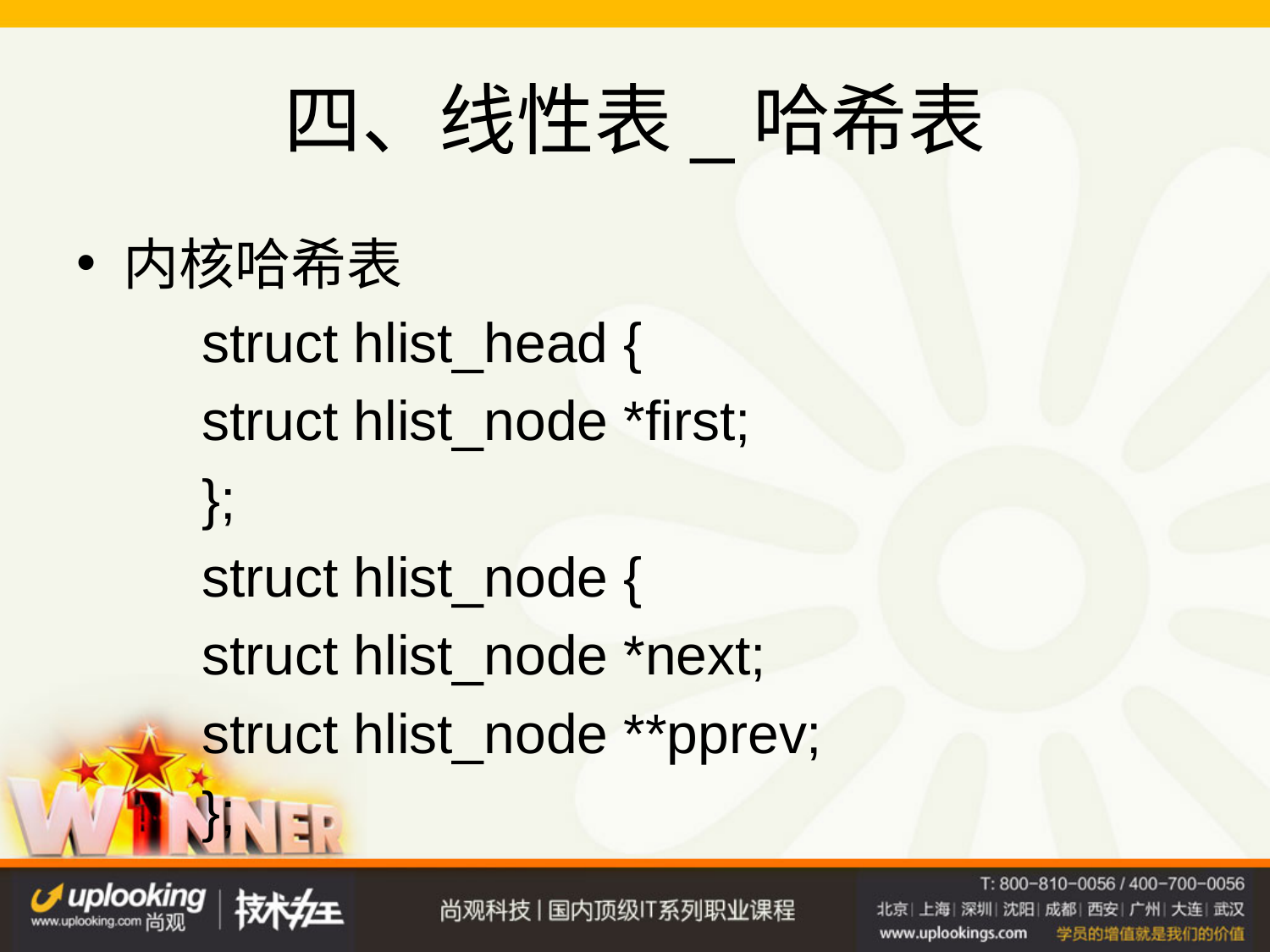

# 四、线性表_哈希表
内核哈希表
	struct hlist_head {
		struct hlist_node *first;
	};
	struct hlist_node {
		struct hlist_node *next;
		struct hlist_node **pprev;
	};